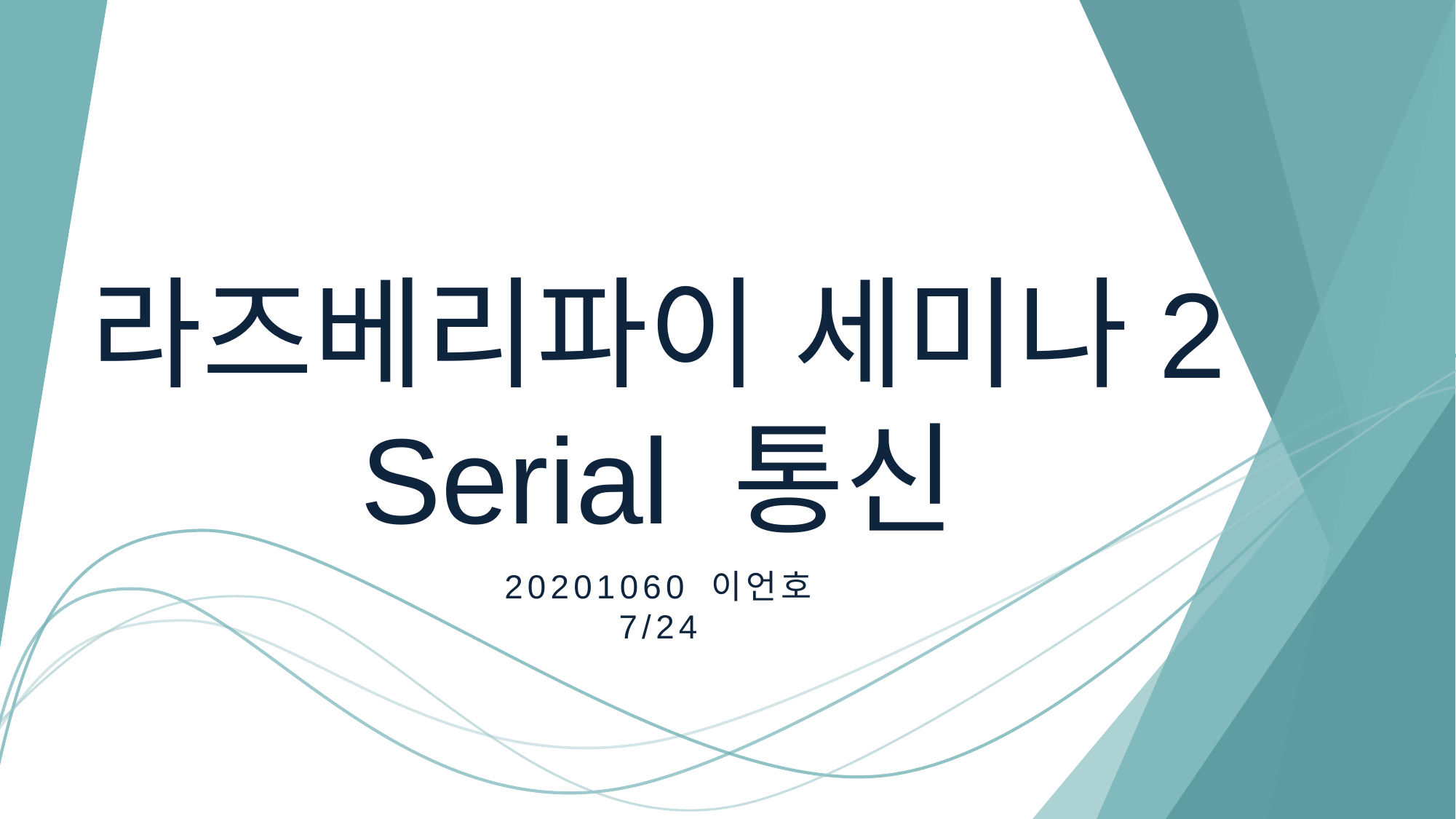

라즈베리파이 세미나2
Serial 통신
20201060 이언호
7/24